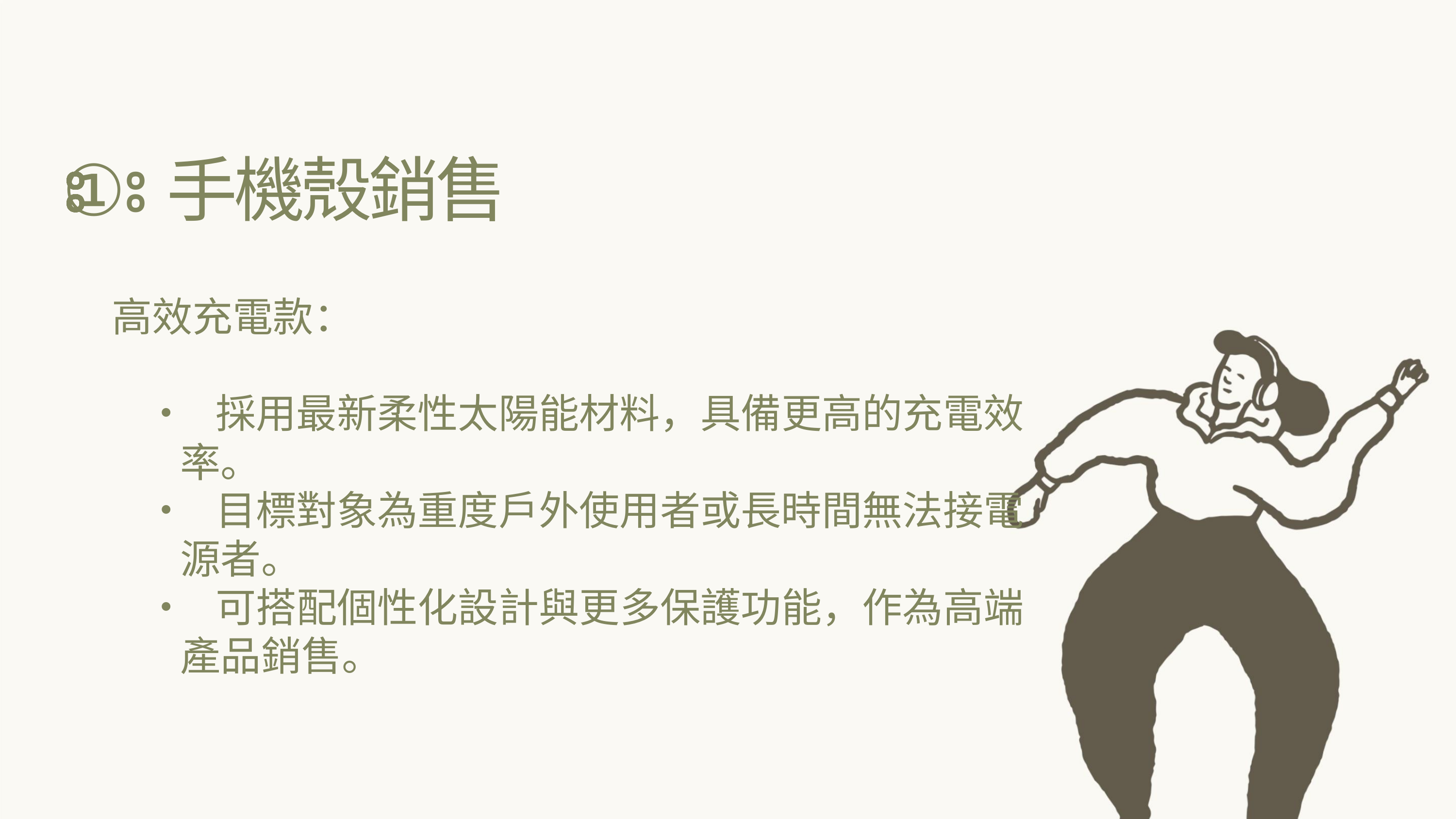

①ꢁ手機殼銷售
高效充電款：
• 採用最新柔性太陽能材料，具備更高的充電效
率。
• 目標對象為重度戶外使用者或長時間無法接電
源者。
• 可搭配個性化設計與更多保護功能，作為高端
產品銷售。